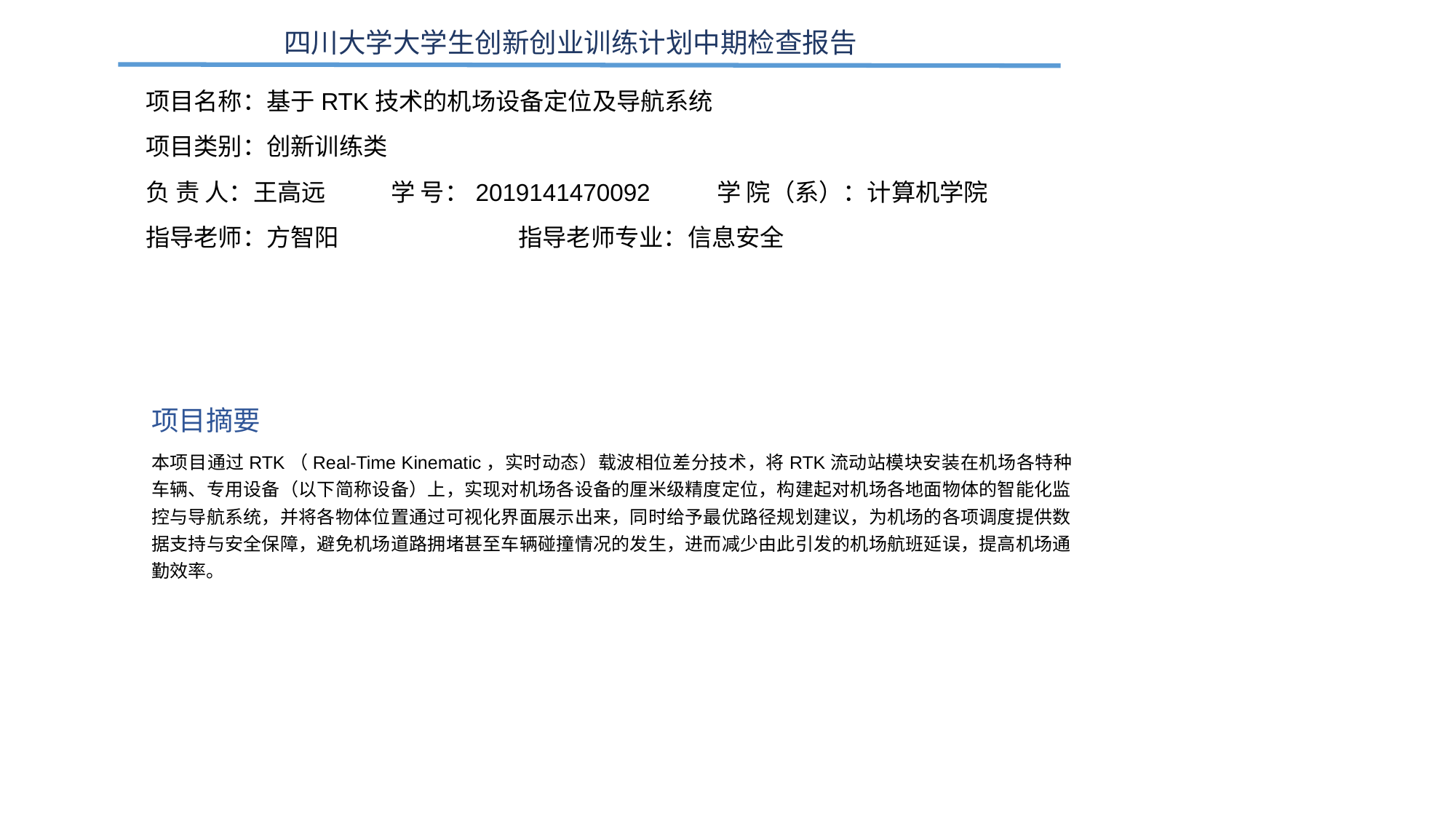

# 四川大学大学生创新创业训练计划中期检查报告
项目名称：基于RTK技术的机场设备定位及导航系统
项目类别：创新训练类
负 责 人：王高远            学 号：2019141470092         学 院（系）：计算机学院
指导老师：方智阳                                 指导老师专业：信息安全

项目摘要
本项目通过RTK（Real-Time Kinematic，实时动态）载波相位差分技术，将RTK流动站模块安装在机场各特种车辆、专用设备（以下简称设备）上，实现对机场各设备的厘米级精度定位，构建起对机场各地面物体的智能化监控与导航系统，并将各物体位置通过可视化界面展示出来，同时给予最优路径规划建议，为机场的各项调度提供数据支持与安全保障，避免机场道路拥堵甚至车辆碰撞情况的发生，进而减少由此引发的机场航班延误，提高机场通勤效率。